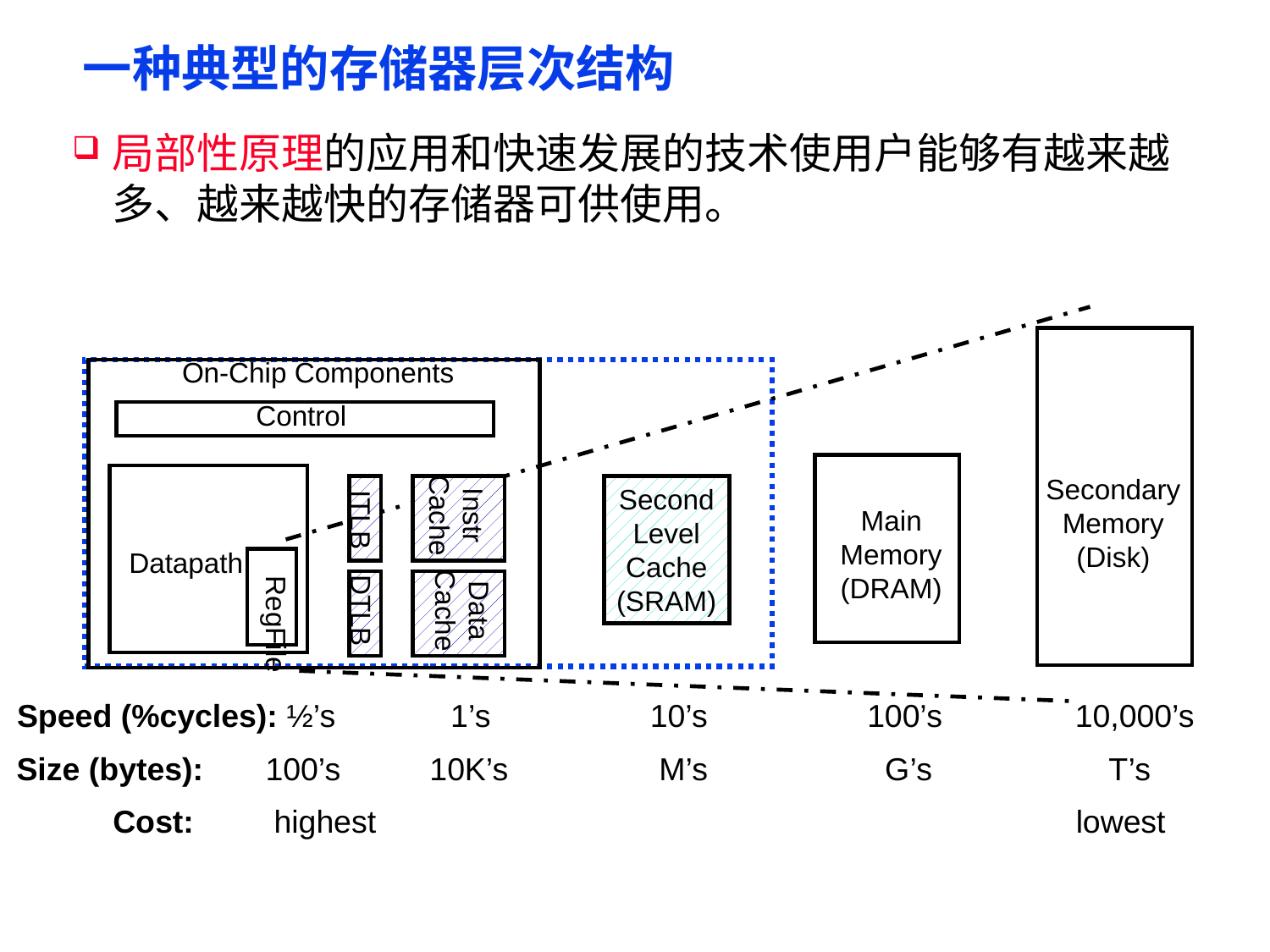

# 一种典型的存储器层次结构
局部性原理的应用和快速发展的技术使用户能够有越来越多、越来越快的存储器可供使用。

On-Chip Components

Control

Secondary
Memory
(Disk)
Instr
Cache

Second
Level
Cache
(SRAM)
ITLB
Main
Memory
(DRAM)
Datapath

Data
Cache

DTLB
RegFile

Speed (%cycles): ½’s             1’s                  10’s                  100’s               10,000’s
Size (bytes):       100’s          10K’s                 M’s                    G’s                    T’s
 Cost:         highest                                                                               lowest